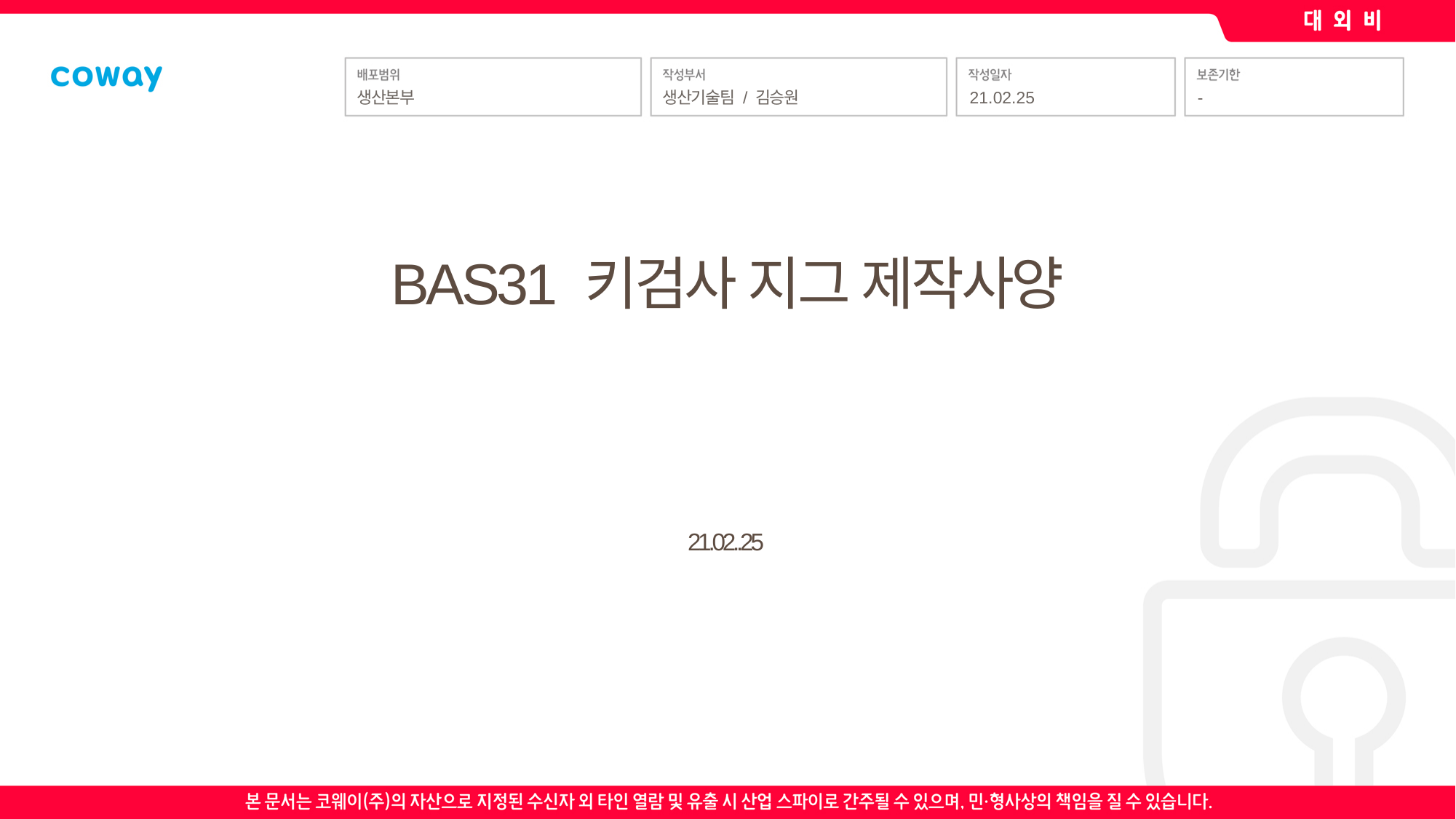

생산본부
생산기술팀 / 김승원
21.02.25
-
BAS31 키검사 지그 제작사양

21.02..25